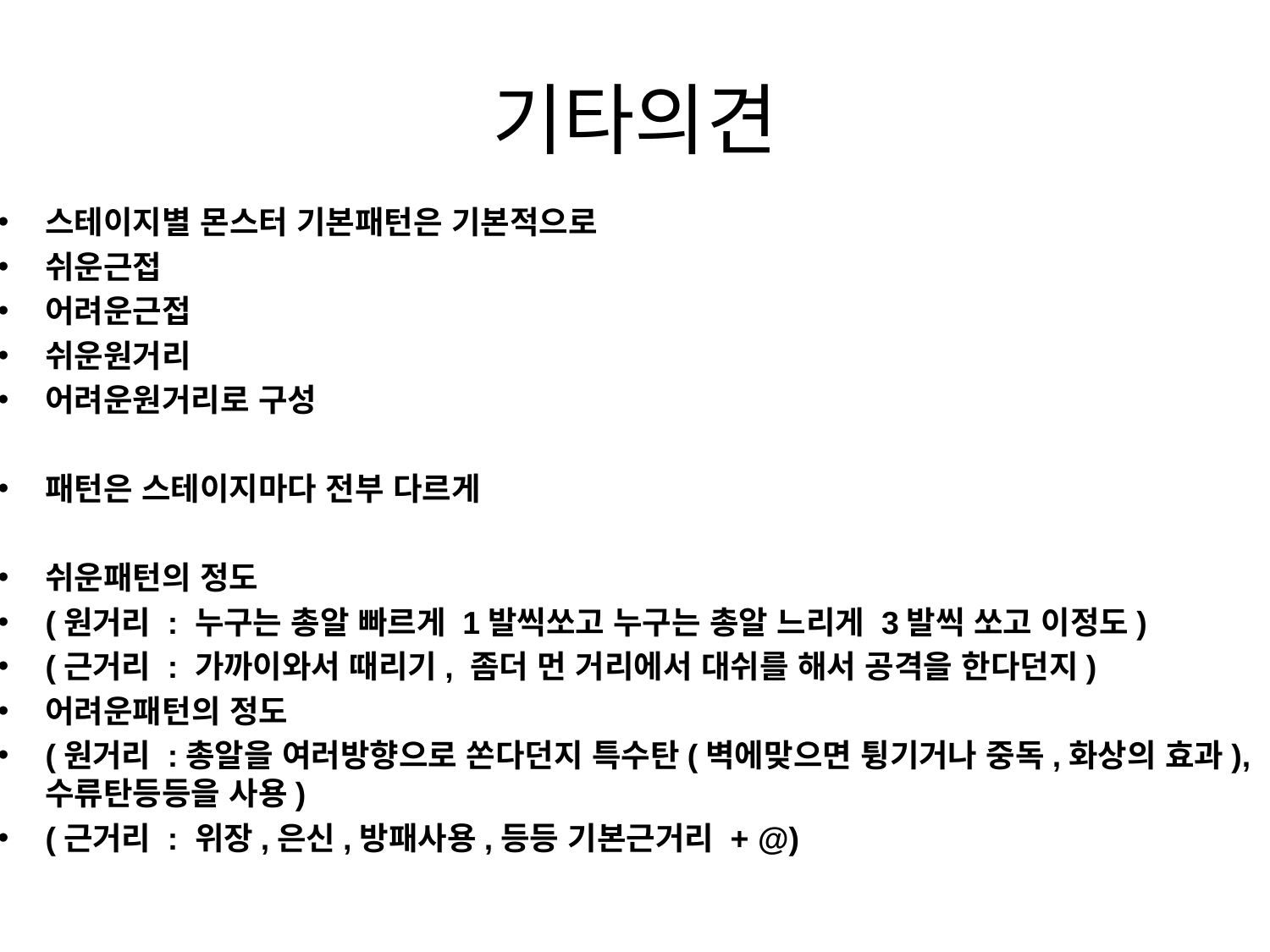

# 기타의견
스테이지별 몬스터 기본패턴은 기본적으로
쉬운근접
어려운근접
쉬운원거리
어려운원거리로 구성

패턴은 스테이지마다 전부 다르게

쉬운패턴의 정도
(원거리 : 누구는 총알 빠르게 1발씩쏘고 누구는 총알 느리게 3발씩 쏘고 이정도)
(근거리 : 가까이와서 때리기, 좀더 먼 거리에서 대쉬를 해서 공격을 한다던지)
어려운패턴의 정도
(원거리 :총알을 여러방향으로 쏜다던지 특수탄(벽에맞으면 튕기거나 중독,화상의 효과),수류탄등등을 사용)
(근거리 : 위장,은신,방패사용,등등 기본근거리 + @)